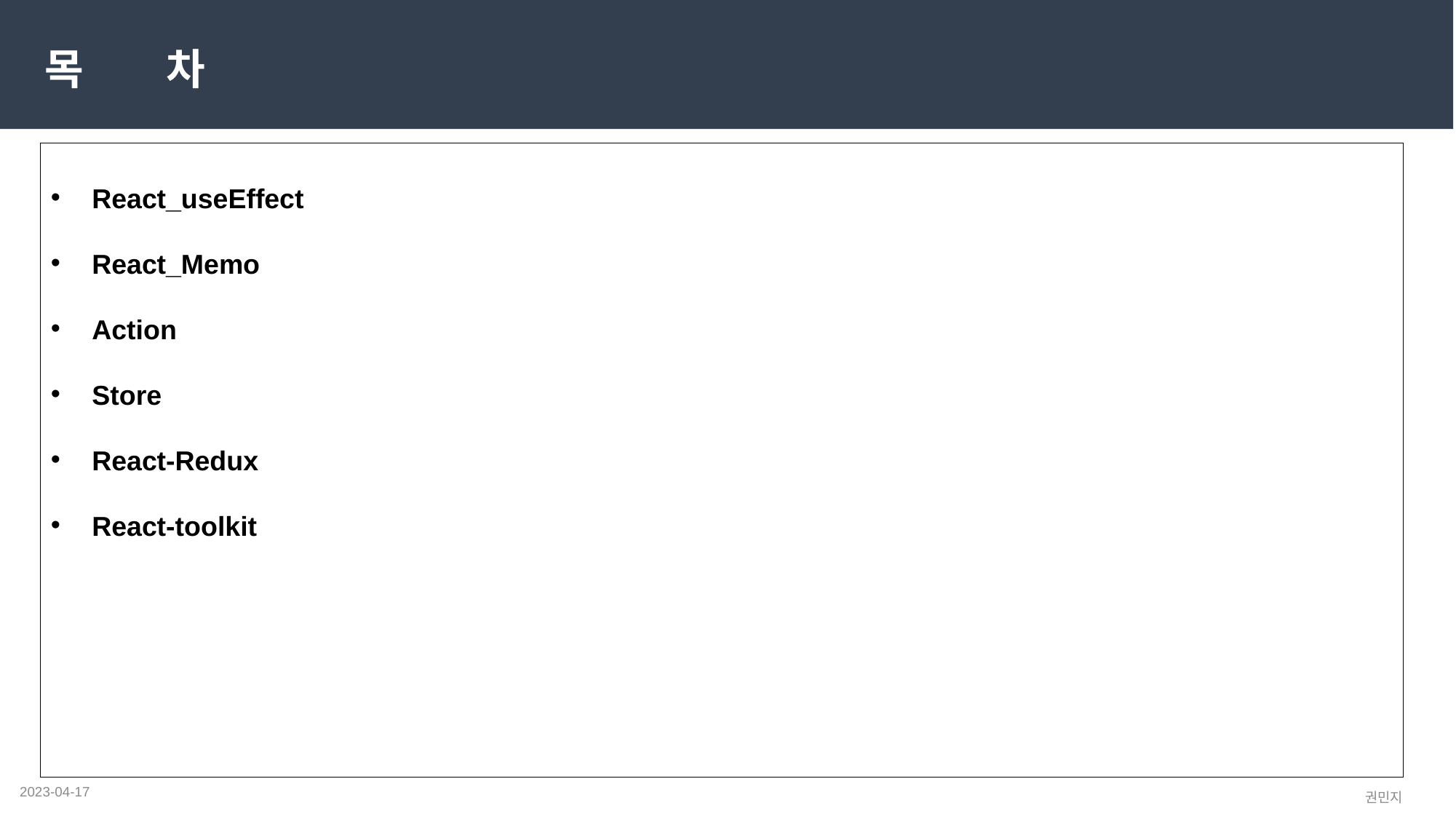

목       차
React_useEffect
React_Memo
Action
Store
React-Redux
React-toolkit

2023-04-17
권민지